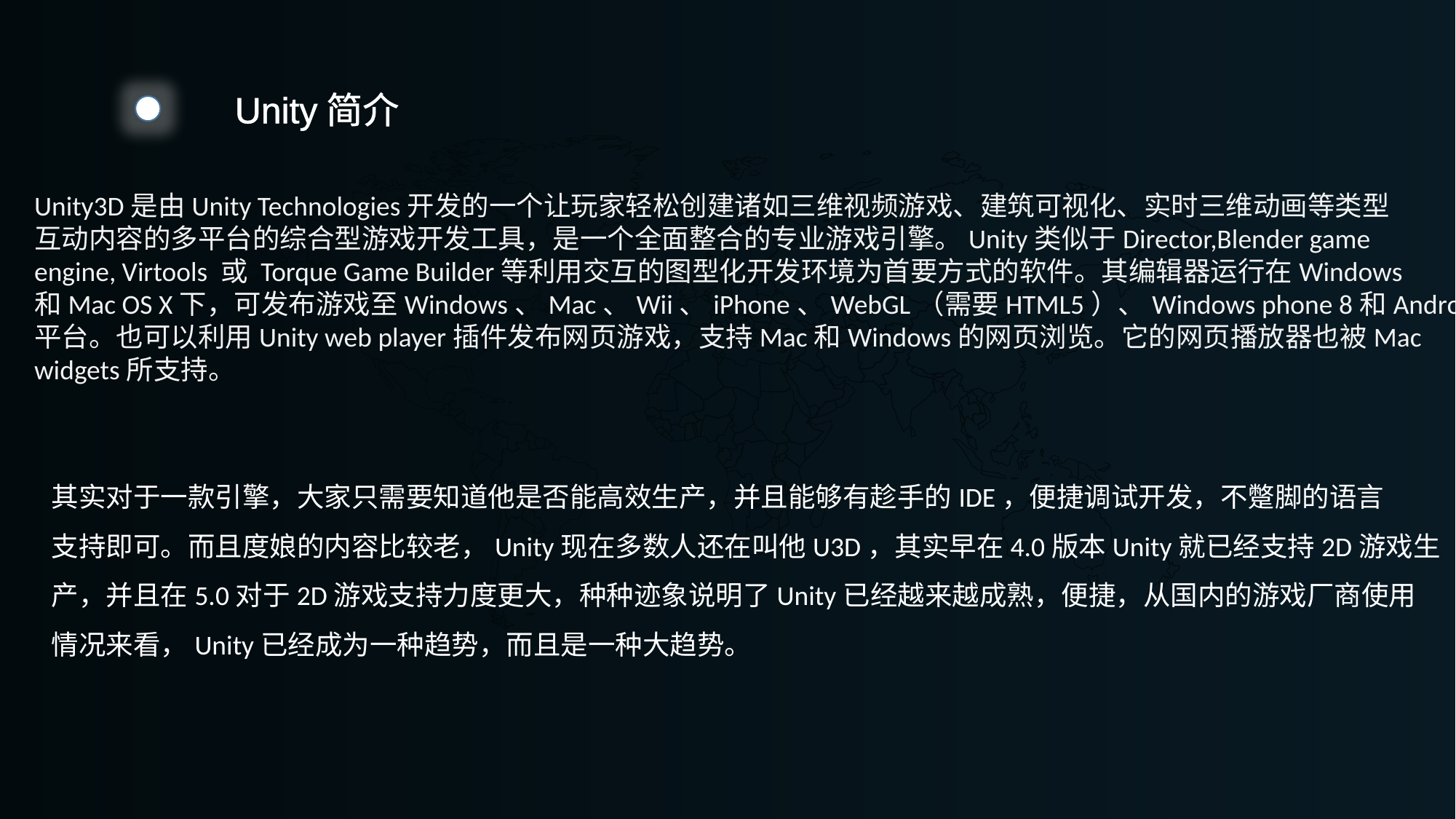

Unity简介

Unity3D是由Unity Technologies开发的一个让玩家轻松创建诸如三维视频游戏、建筑可视化、实时三维动画等类型
互动内容的多平台的综合型游戏开发工具，是一个全面整合的专业游戏引擎。Unity类似于Director,Blender game
engine, Virtools 或 Torque Game Builder等利用交互的图型化开发环境为首要方式的软件。其编辑器运行在Windows
和Mac OS X下，可发布游戏至Windows、Mac、Wii、iPhone、WebGL（需要HTML5）、Windows phone 8和Android
平台。也可以利用Unity web player插件发布网页游戏，支持Mac和Windows的网页浏览。它的网页播放器也被Mac
widgets所支持。
其实对于一款引擎，大家只需要知道他是否能高效生产，并且能够有趁手的IDE，便捷调试开发，不蹩脚的语言
支持即可。而且度娘的内容比较老，Unity现在多数人还在叫他U3D，其实早在4.0版本Unity就已经支持2D游戏生
产，并且在5.0对于2D游戏支持力度更大，种种迹象说明了Unity已经越来越成熟，便捷，从国内的游戏厂商使用
情况来看，Unity已经成为一种趋势，而且是一种大趋势。